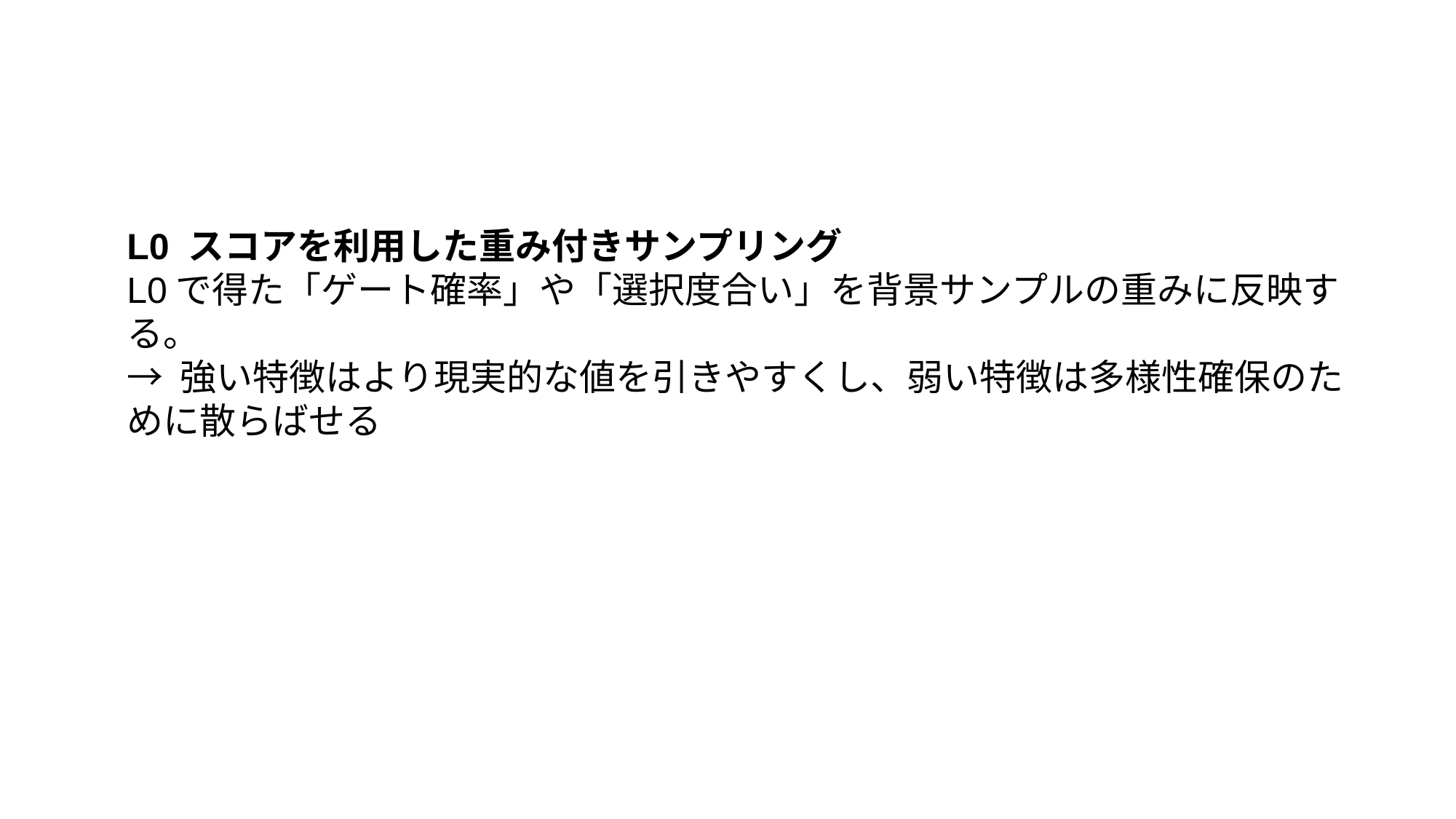

L0 スコアを利用した重み付きサンプリング
L0で得た「ゲート確率」や「選択度合い」を背景サンプルの重みに反映する。
→ 強い特徴はより現実的な値を引きやすくし、弱い特徴は多様性確保のために散らばせる